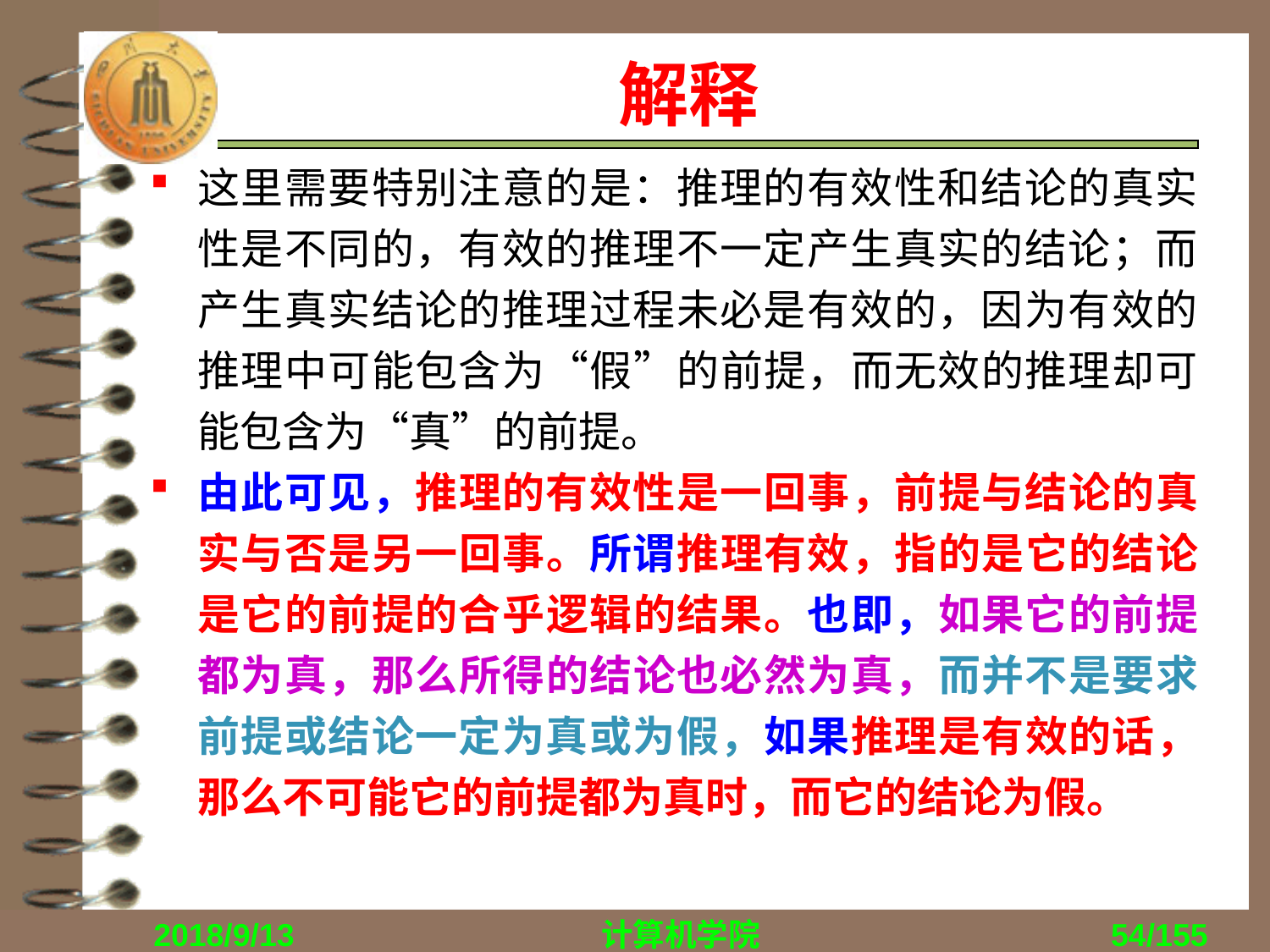

# 解释
这里需要特别注意的是：推理的有效性和结论的真实性是不同的，有效的推理不一定产生真实的结论；而产生真实结论的推理过程未必是有效的，因为有效的推理中可能包含为“假”的前提，而无效的推理却可能包含为“真”的前提。
由此可见，推理的有效性是一回事，前提与结论的真实与否是另一回事。所谓推理有效，指的是它的结论是它的前提的合乎逻辑的结果。也即，如果它的前提都为真，那么所得的结论也必然为真，而并不是要求前提或结论一定为真或为假，如果推理是有效的话，那么不可能它的前提都为真时，而它的结论为假。
2018/9/13
计算机学院
54/155